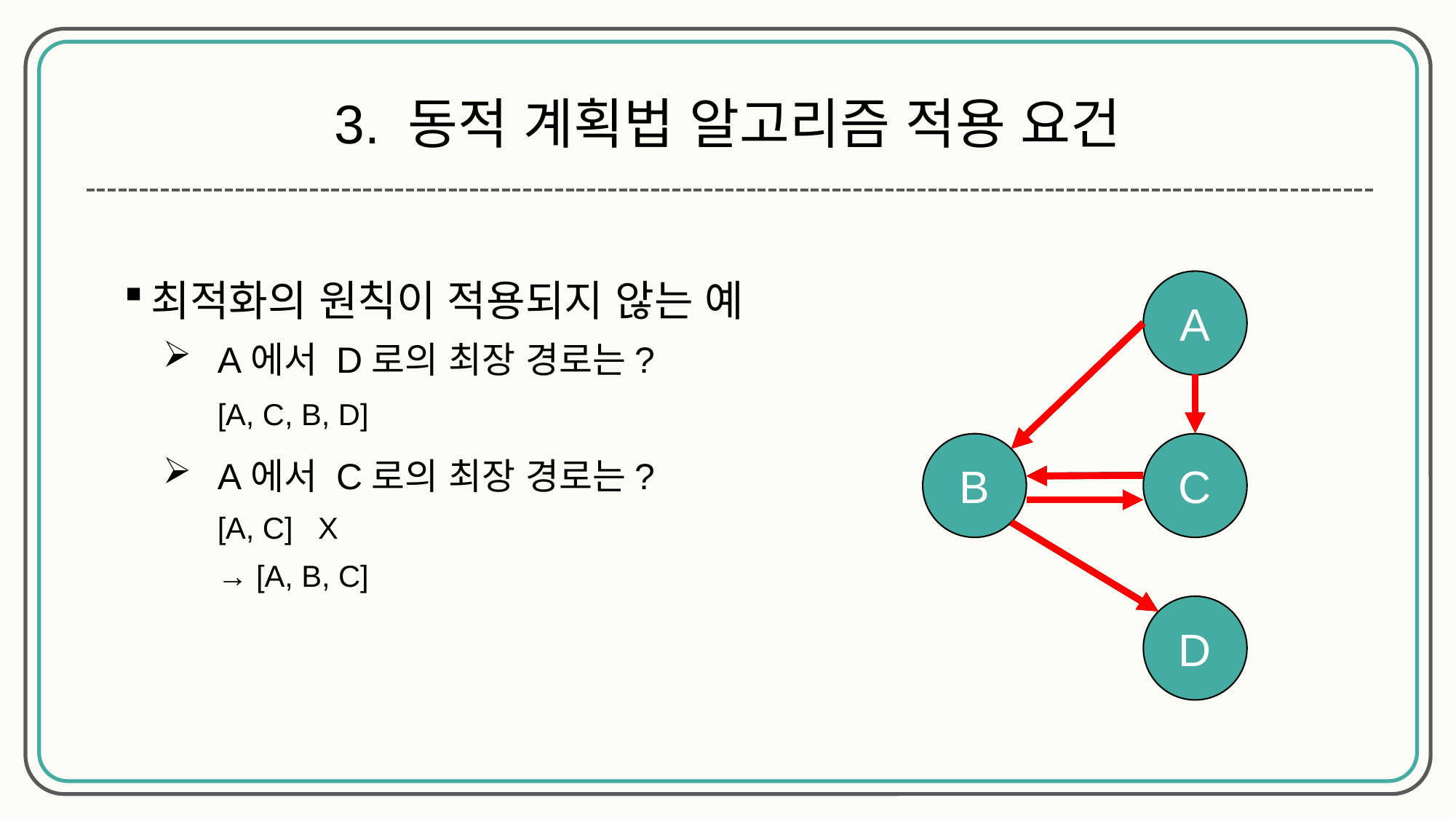

3. 동적 계획법 알고리즘 적용 요건
최적화의 원칙이 적용되지 않는 예
A에서 D로의 최장 경로는?

A에서 C로의 최장 경로는?
A
[A, C, B, D]
B
C
[A, C]   X
→ [A, B, C]
D